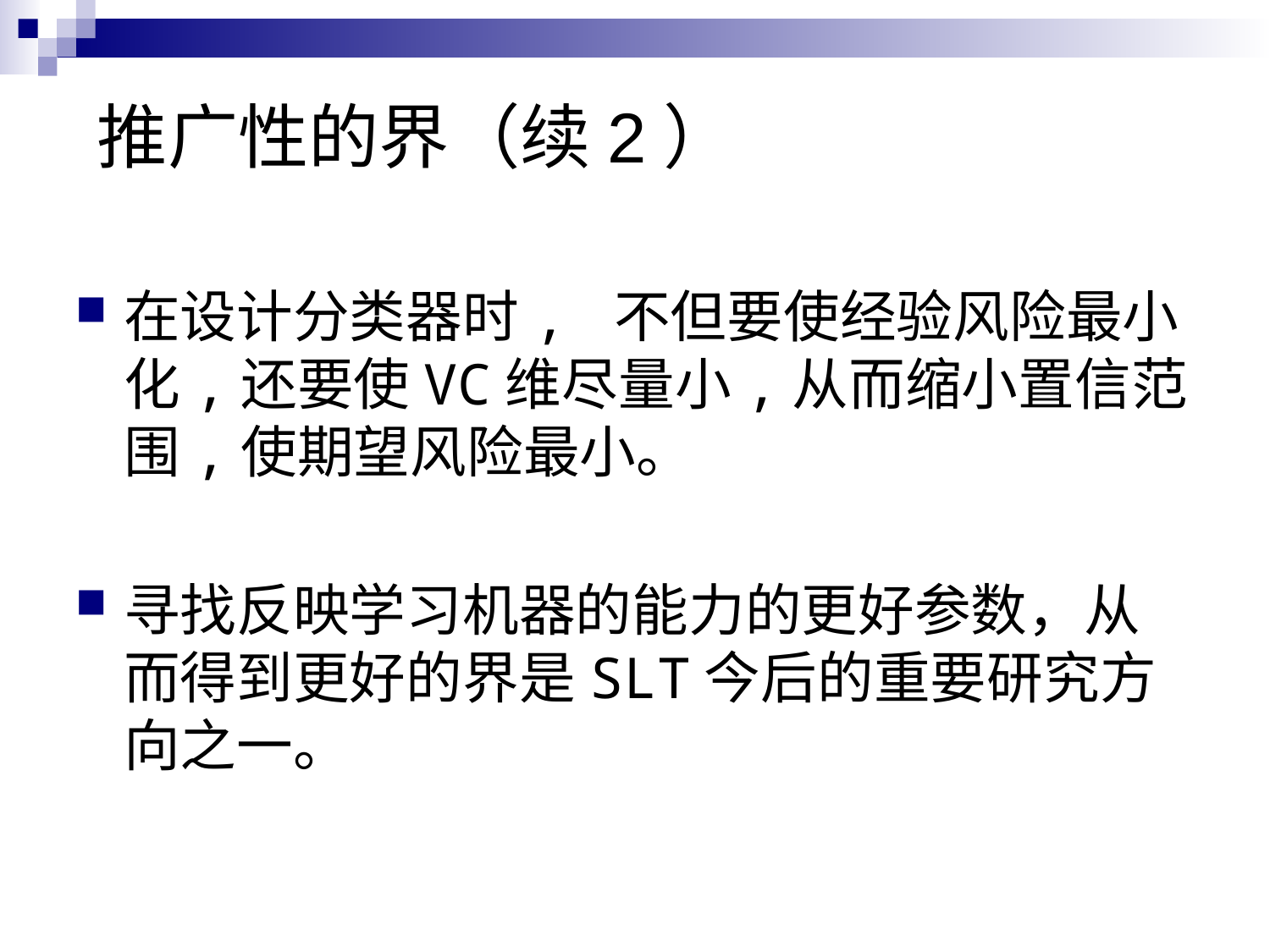

# 推广性的界（续2）
在设计分类器时, 不但要使经验风险最小化,还要使VC维尽量小,从而缩小置信范围,使期望风险最小。

寻找反映学习机器的能力的更好参数，从而得到更好的界是SLT今后的重要研究方向之一。